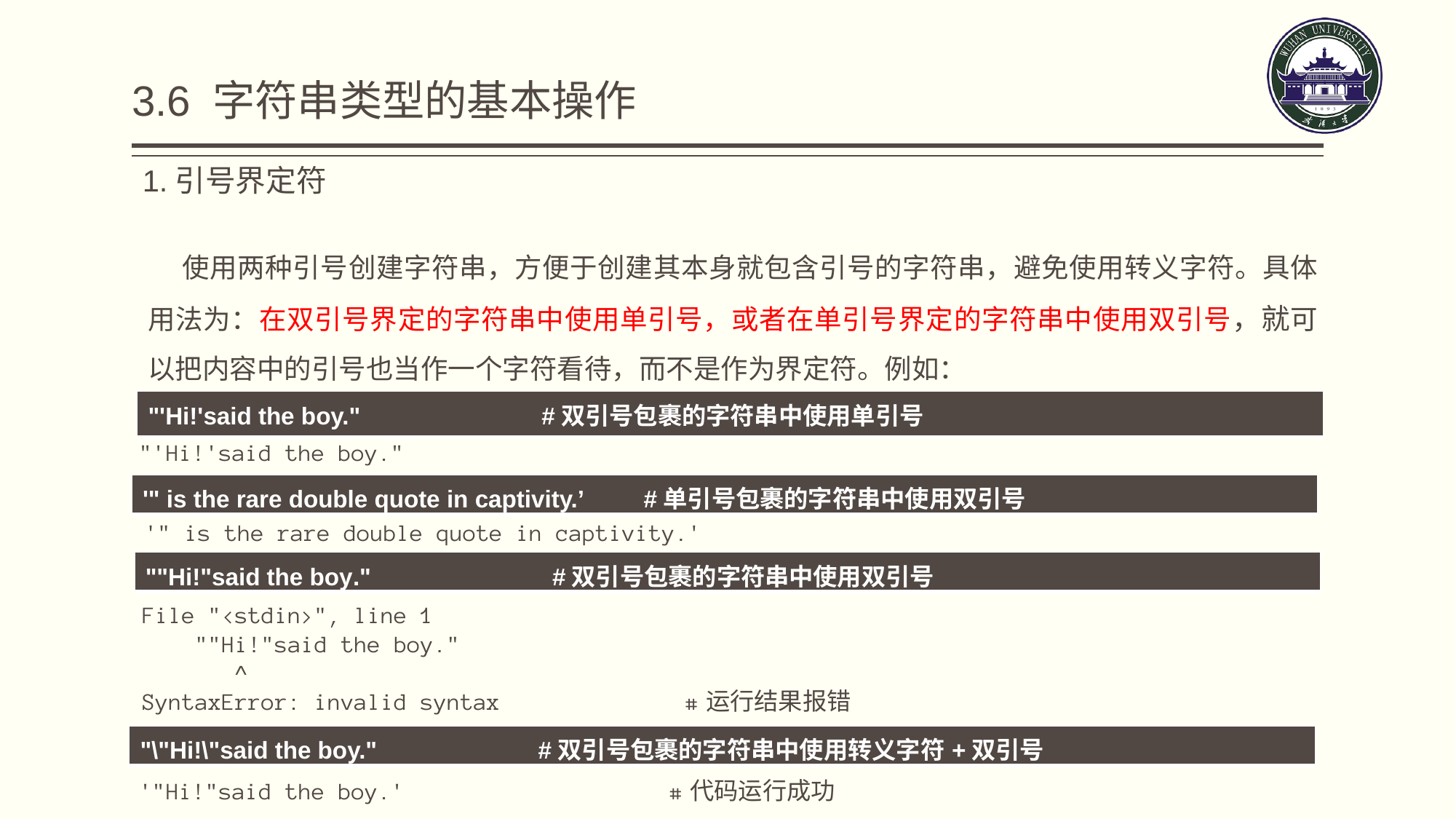

3.6 字符串类型的基本操作
1.引号界定符
    使用两种引号创建字符串，方便于创建其本身就包含引号的字符串，避免使用转义字符。具体用法为：在双引号界定的字符串中使用单引号，或者在单引号界定的字符串中使用双引号，就可以把内容中的引号也当作一个字符看待，而不是作为界定符。例如：

| "'Hi!'said the boy." #双引号包裹的字符串中使用单引号 |
| --- |
"'Hi!'said the boy."
| '" is the rare double quote in captivity.’ #单引号包裹的字符串中使用双引号 |
| --- |
'" is the rare double quote in captivity.'
| ""Hi!"said the boy." #双引号包裹的字符串中使用双引号 |
| --- |
File "<stdin>", line 1
    ""Hi!"said the boy."
       ^
SyntaxError: invalid syntax              #运行结果报错
| "\"Hi!\"said the boy." #双引号包裹的字符串中使用转义字符+双引号 |
| --- |
'"Hi!"said the boy.'                    #代码运行成功